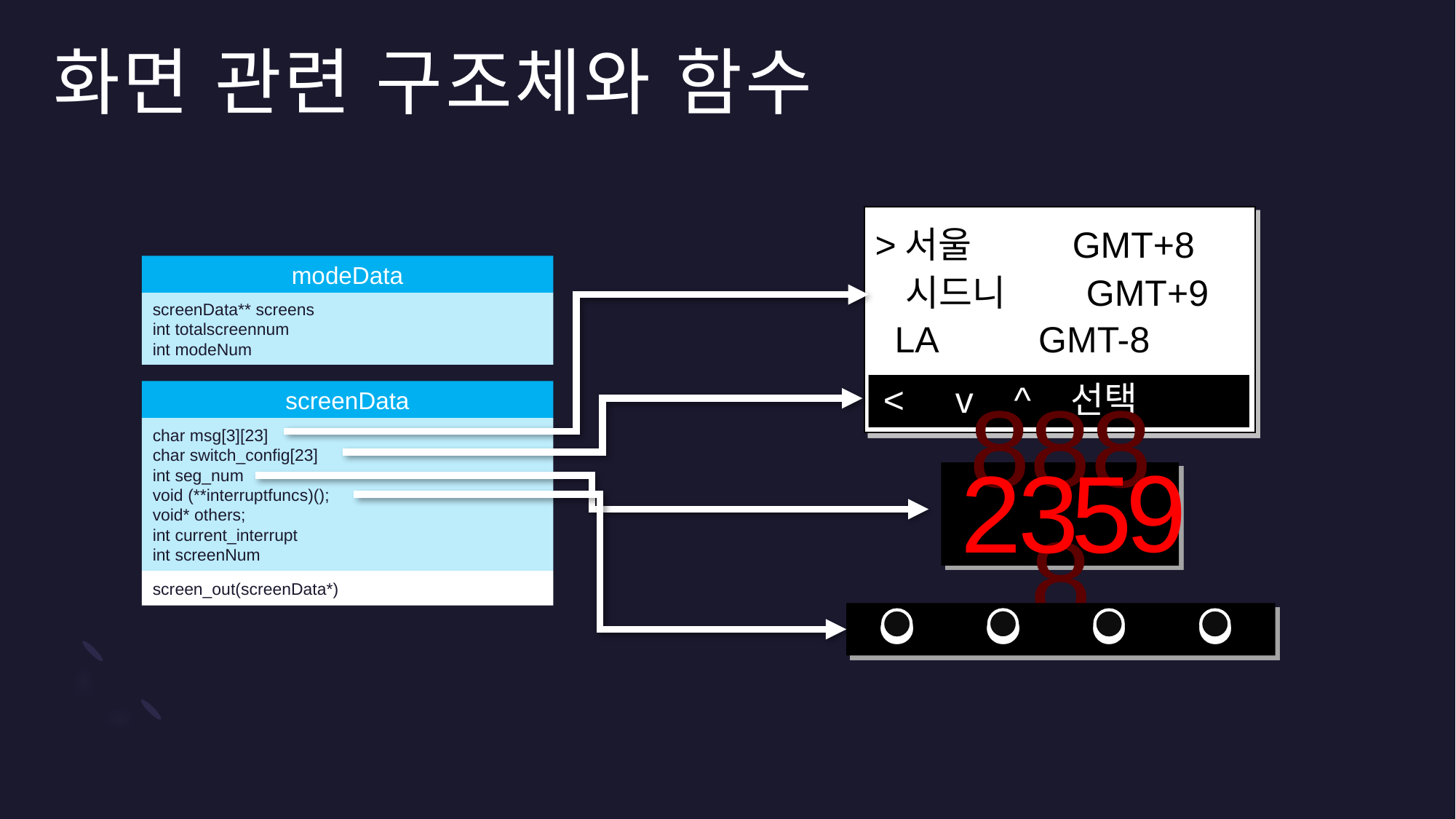

화면 관련 구조체와 함수

>서울         GMT+8
 시드니       GMT+9
 LA          GMT-8
 <     v    ^   선택
modeData
screenData** screens
int totalscreennum
int modeNum
screenData
char msg[3][23]
char switch_config[23]
int seg_num
void (**interruptfuncs)();
void* others;
int current_interrupt
int screenNum
screen_out(screenData*)
9
2
8888
5
3